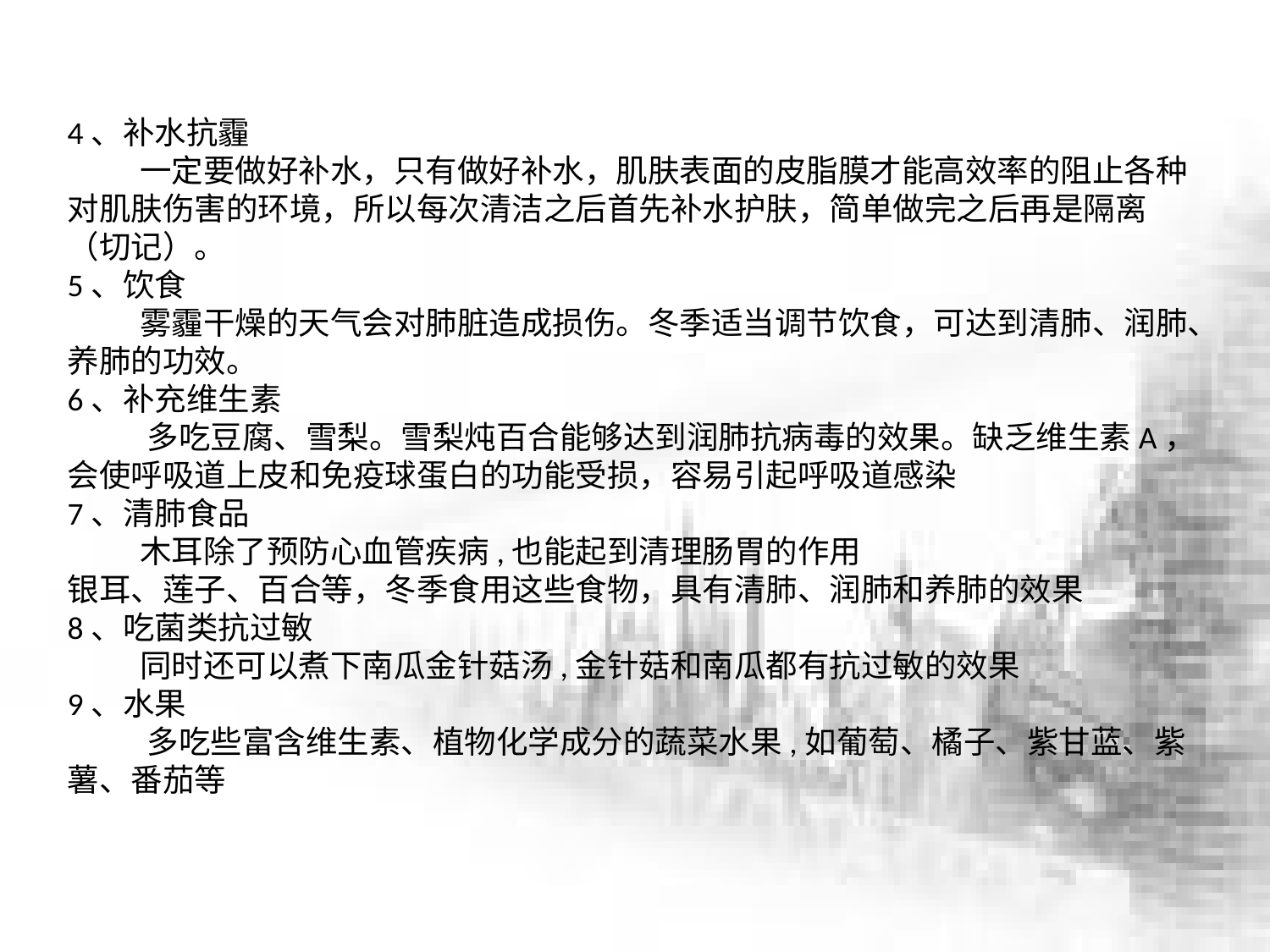

4、补水抗霾
         一定要做好补水，只有做好补水，肌肤表面的皮脂膜才能高效率的阻止各种对肌肤伤害的环境，所以每次清洁之后首先补水护肤，简单做完之后再是隔离（切记）。
5、饮食
         雾霾干燥的天气会对肺脏造成损伤。冬季适当调节饮食，可达到清肺、润肺、养肺的功效。
6、补充维生素
          多吃豆腐、雪梨。雪梨炖百合能够达到润肺抗病毒的效果。缺乏维生素A，会使呼吸道上皮和免疫球蛋白的功能受损，容易引起呼吸道感染
7、清肺食品
         木耳除了预防心血管疾病,也能起到清理肠胃的作用
银耳、莲子、百合等，冬季食用这些食物，具有清肺、润肺和养肺的效果
8、吃菌类抗过敏
         同时还可以煮下南瓜金针菇汤,金针菇和南瓜都有抗过敏的效果
9、水果
          多吃些富含维生素、植物化学成分的蔬菜水果,如葡萄、橘子、紫甘蓝、紫薯、番茄等